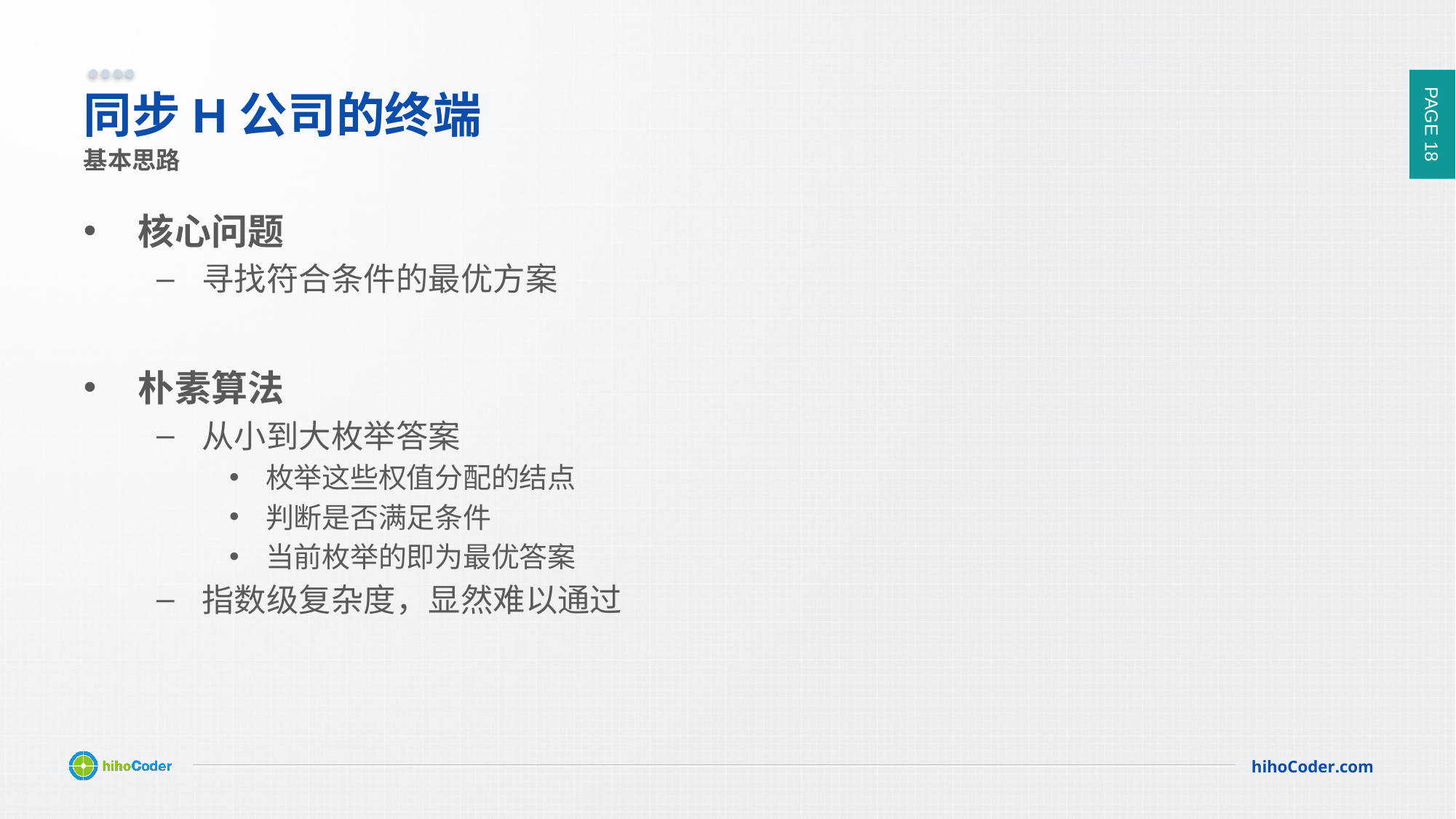

# 同步H公司的终端
基本思路
核心问题
寻找符合条件的最优方案

朴素算法
从小到大枚举答案
枚举这些权值分配的结点
判断是否满足条件
当前枚举的即为最优答案
指数级复杂度，显然难以通过